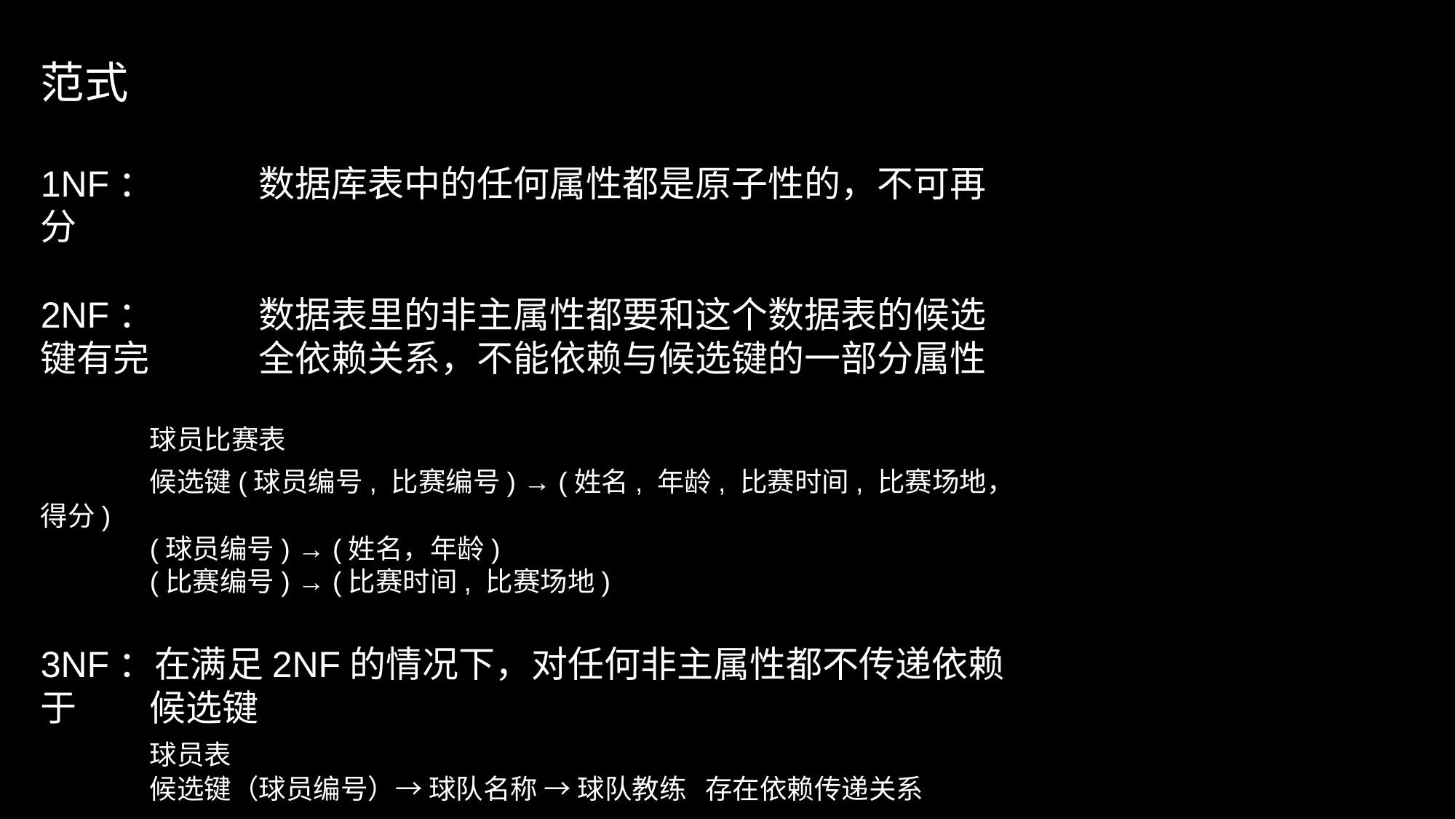

范式

1NF：	数据库表中的任何属性都是原子性的，不可再分

2NF：	数据表里的非主属性都要和这个数据表的候选键有完	全依赖关系，不能依赖与候选键的一部分属性

	球员比赛表
	候选键(球员编号, 比赛编号) → (姓名, 年龄, 比赛时间, 比赛场地，得分)
	(球员编号) → (姓名，年龄)
	(比赛编号) → (比赛时间, 比赛场地)

3NF：在满足2NF的情况下，对任何非主属性都不传递依赖于	候选键
	球员表
	候选键（球员编号）→ 球队名称 → 球队教练   存在依赖传递关系